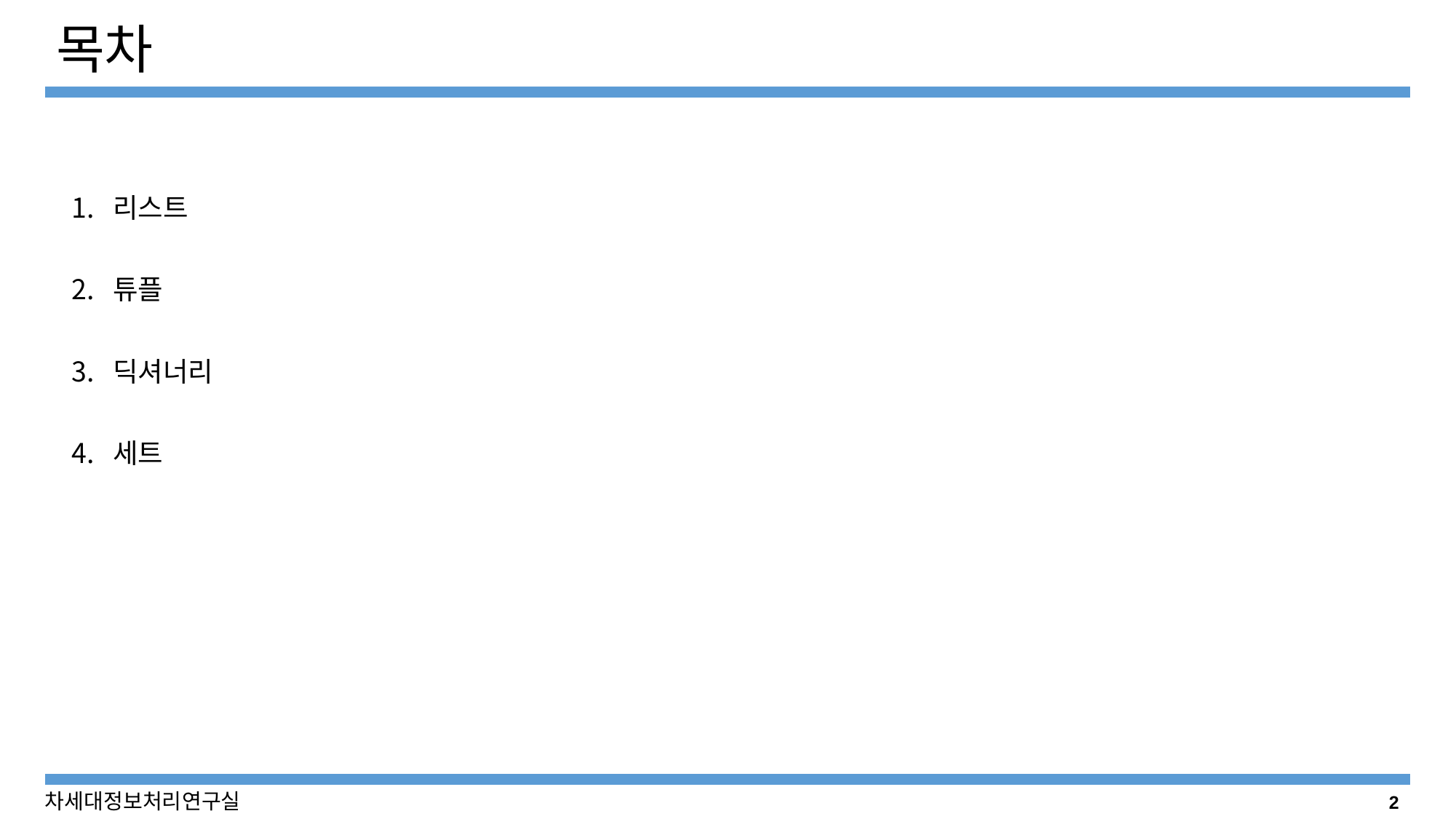

# 목차
리스트
튜플
딕셔너리
세트
2